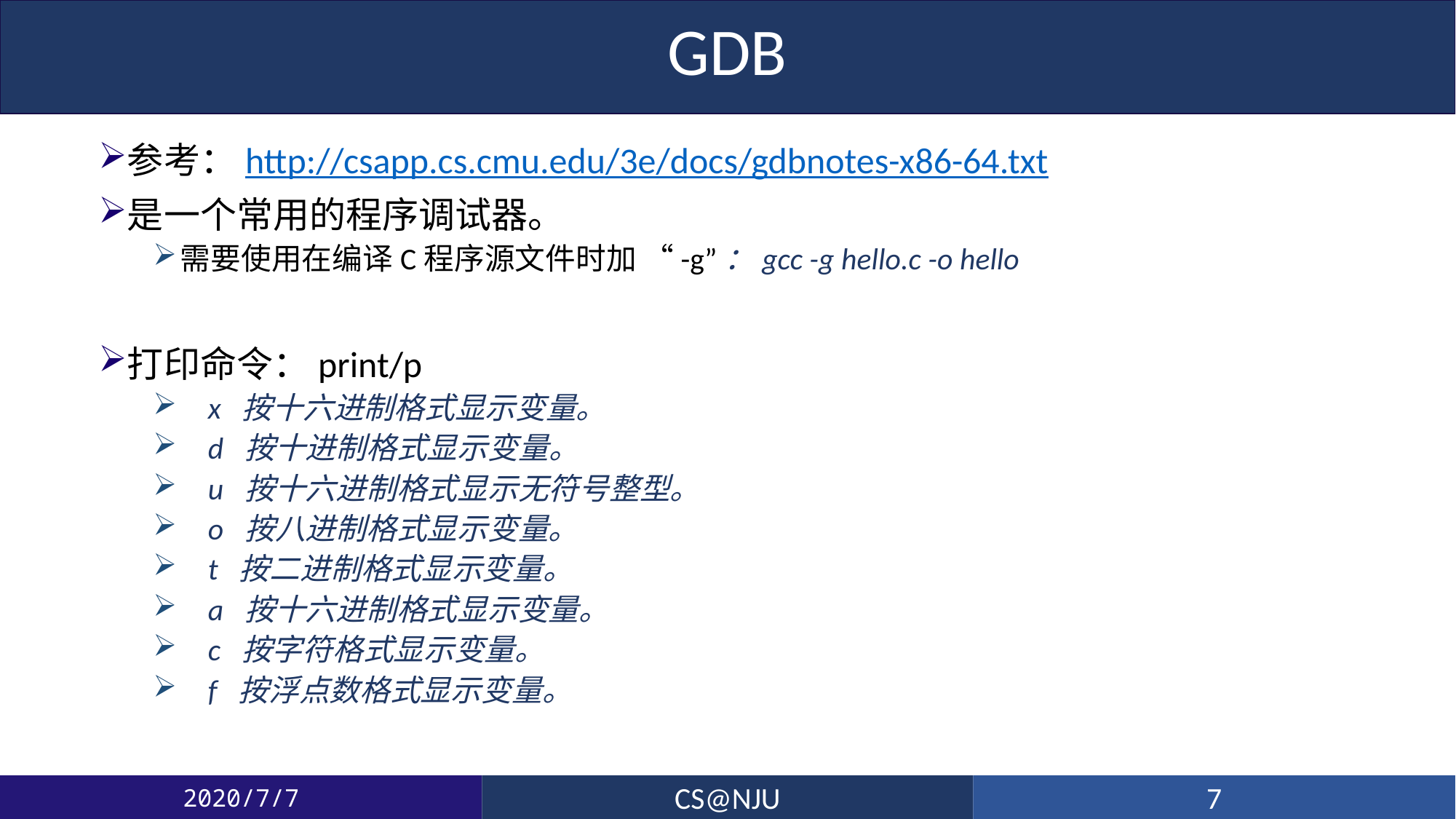

# GDB
参考：http://csapp.cs.cmu.edu/3e/docs/gdbnotes-x86-64.txt
是一个常用的程序调试器。
需要使用在编译C程序源文件时加 “-g”：gcc -g hello.c -o hello

打印命令：print/p
    x  按十六进制格式显示变量。
    d  按十进制格式显示变量。
    u  按十六进制格式显示无符号整型。
    o  按八进制格式显示变量。
    t  按二进制格式显示变量。
    a  按十六进制格式显示变量。
    c  按字符格式显示变量。
    f  按浮点数格式显示变量。
2020/7/7
CS@NJU
7